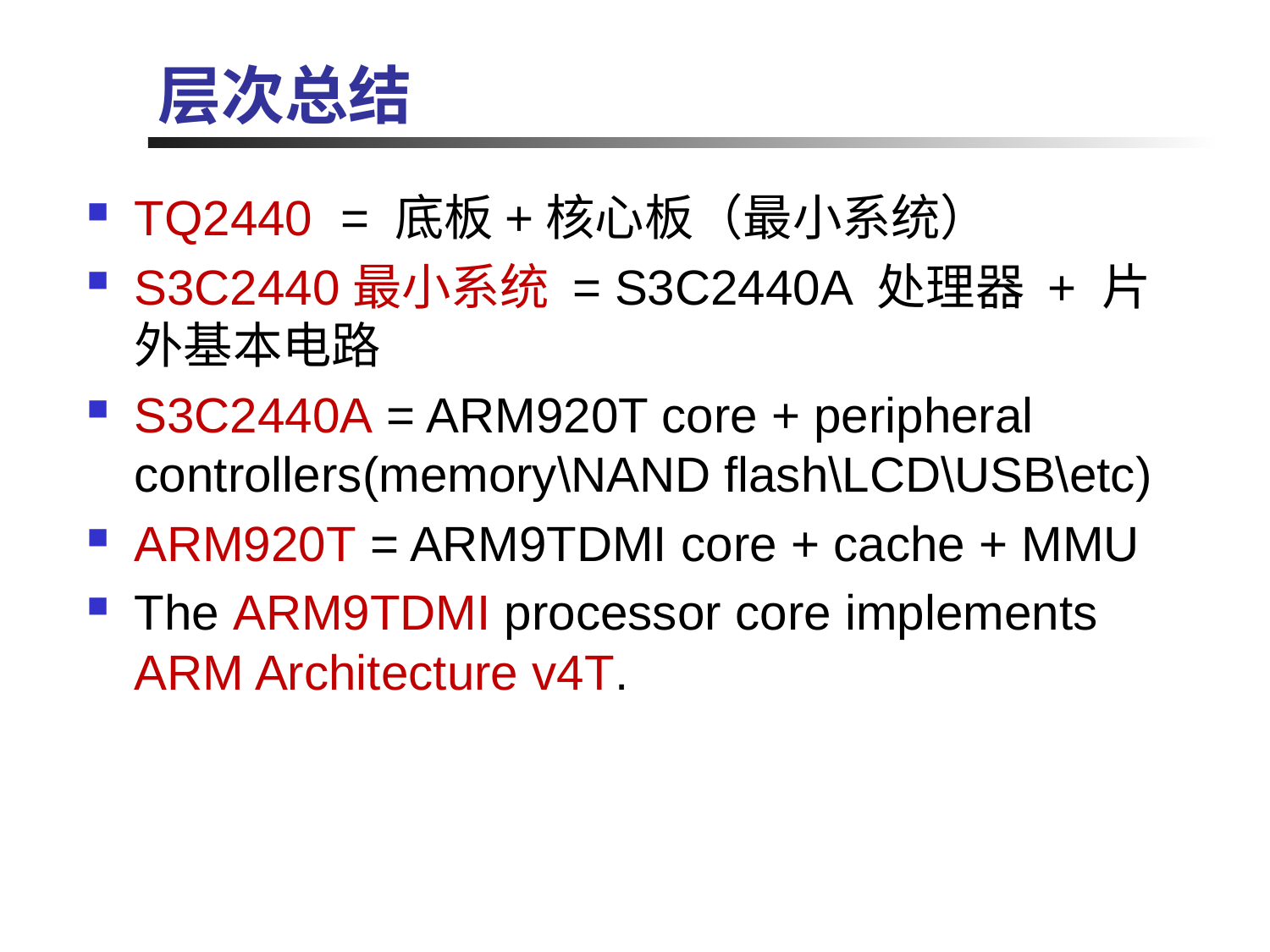

# 层次总结
TQ2440  = 底板+核心板（最小系统）
S3C2440最小系统 = S3C2440A 处理器 + 片外基本电路
S3C2440A = ARM920T core + peripheral controllers(memory\NAND flash\LCD\USB\etc)
ARM920T = ARM9TDMI core + cache + MMU
The ARM9TDMI processor core implements ARM Architecture v4T.